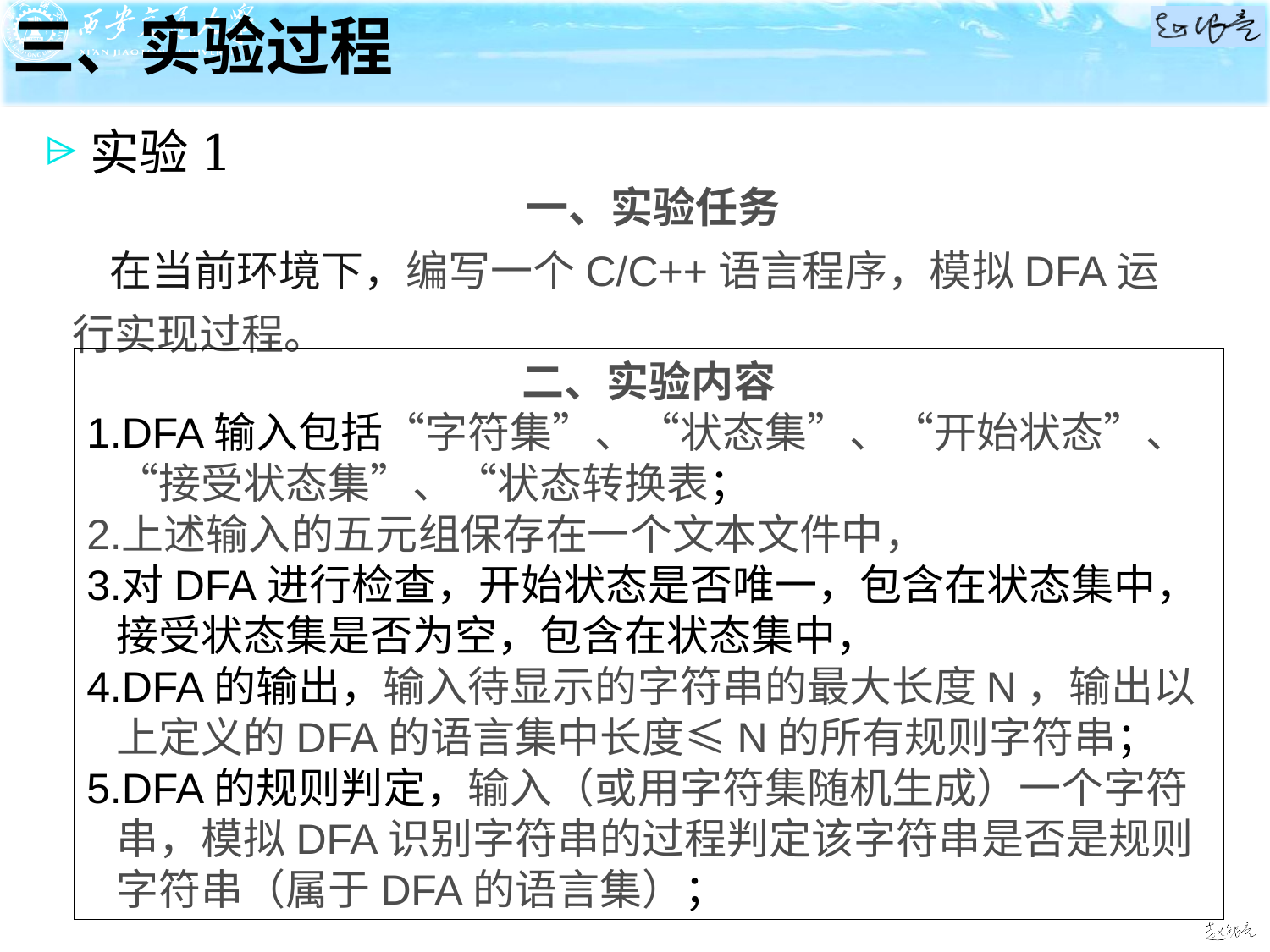

三、实验过程
#
实验1
一、实验任务
在当前环境下，编写一个C/C++语言程序，模拟DFA运行实现过程。
二、实验内容
DFA输入包括“字符集”、“状态集”、“开始状态”、“接受状态集”、“状态转换表；
上述输入的五元组保存在一个文本文件中，
对DFA进行检查，开始状态是否唯一，包含在状态集中，接受状态集是否为空，包含在状态集中，
DFA的输出，输入待显示的字符串的最大长度N，输出以上定义的DFA的语言集中长度≤N的所有规则字符串；
DFA的规则判定，输入（或用字符集随机生成）一个字符串，模拟DFA识别字符串的过程判定该字符串是否是规则字符串（属于DFA的语言集）；